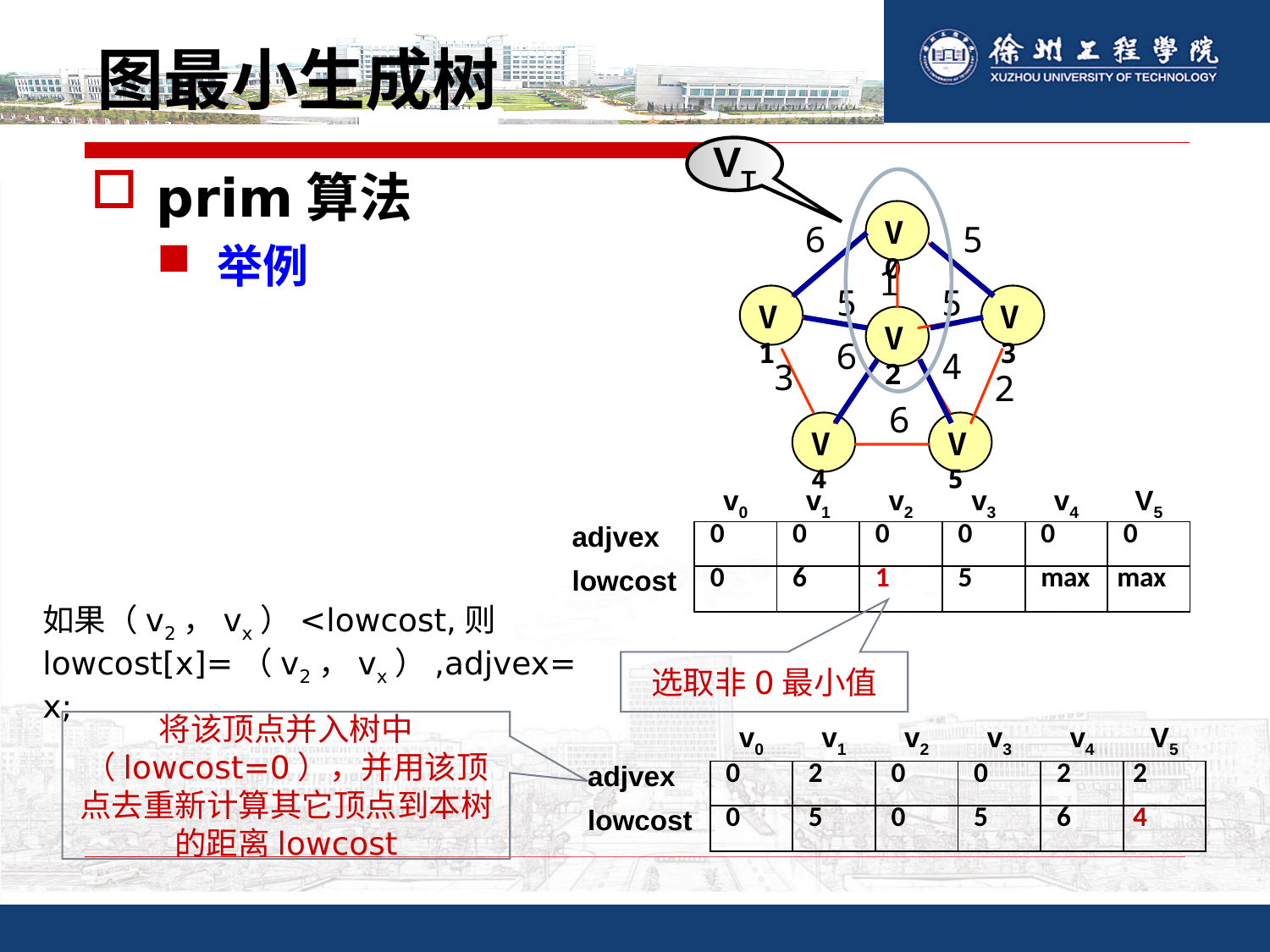

# 图最小生成树
VT
prim算法
举例

V0

V1

V3

V2

V4

V5

6
5
1
5
5
6
4
3
2
6

|  | v0 | v1 | v2 | v3 | v4 | V5 |
| --- | --- | --- | --- | --- | --- | --- |
| adjvex | 0 | 0 | 0 | 0 | 0 | 0 |
| lowcost | 0 | 6 | 1 | 5 | max | max |
如果（v2，vx）<lowcost,则lowcost[x]=（v2，vx）,adjvex=x;
选取非0最小值
将该顶点并入树中（lowcost=0），并用该顶点去重新计算其它顶点到本树的距离lowcost
|  | v0 | v1 | v2 | v3 | v4 | V5 |
| --- | --- | --- | --- | --- | --- | --- |
| adjvex | 0 | 2 | 0 | 0 | 2 | 2 |
| lowcost | 0 | 5 | 0 | 5 | 6 | 4 |